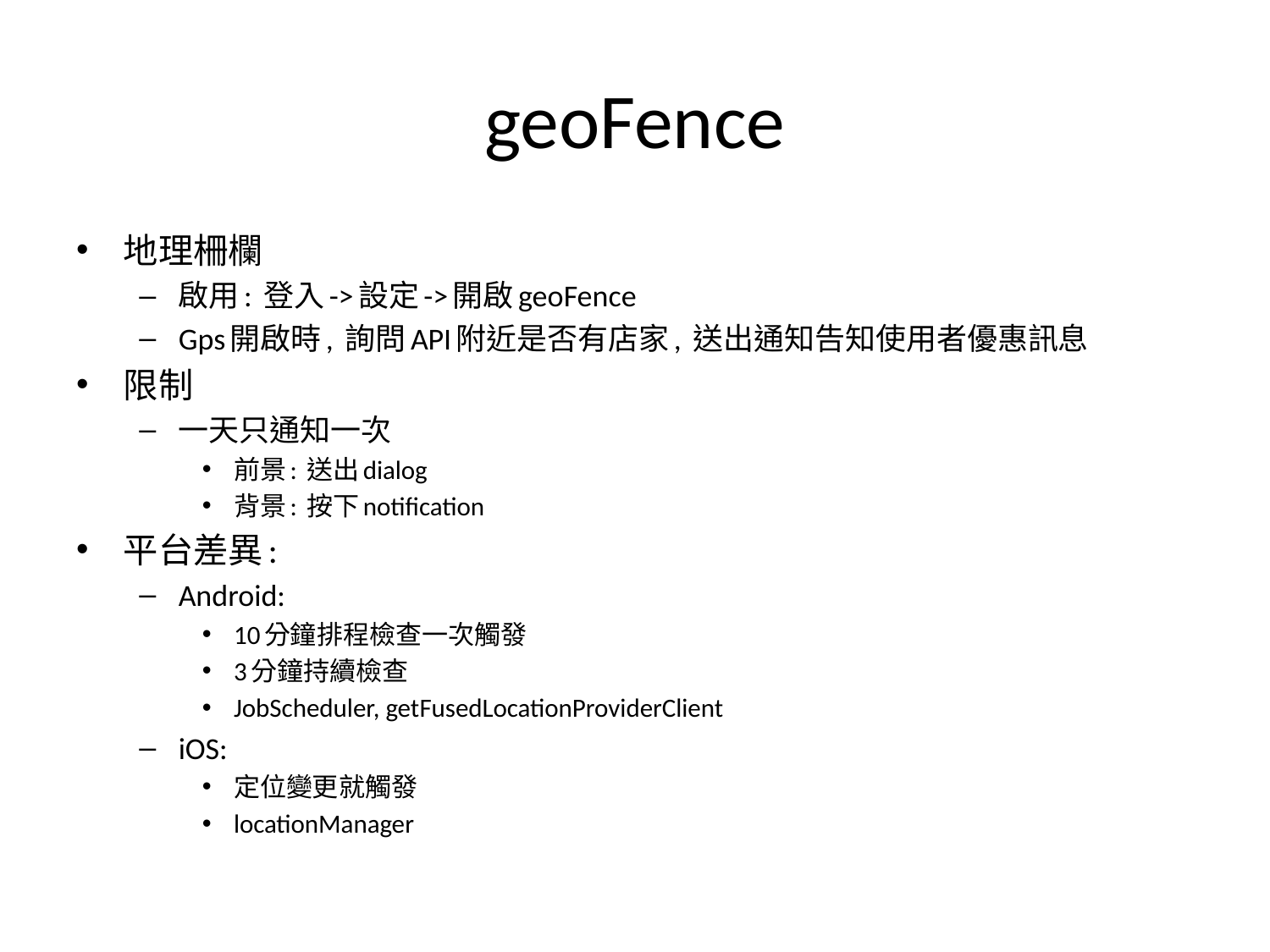

# geoFence
地理柵欄
啟用: 登入->設定->開啟geoFence
Gps開啟時, 詢問API附近是否有店家, 送出通知告知使用者優惠訊息
限制
一天只通知一次
前景: 送出dialog
背景: 按下notification
平台差異:
Android:
10分鐘排程檢查一次觸發
3分鐘持續檢查
JobScheduler, getFusedLocationProviderClient
iOS:
定位變更就觸發
locationManager